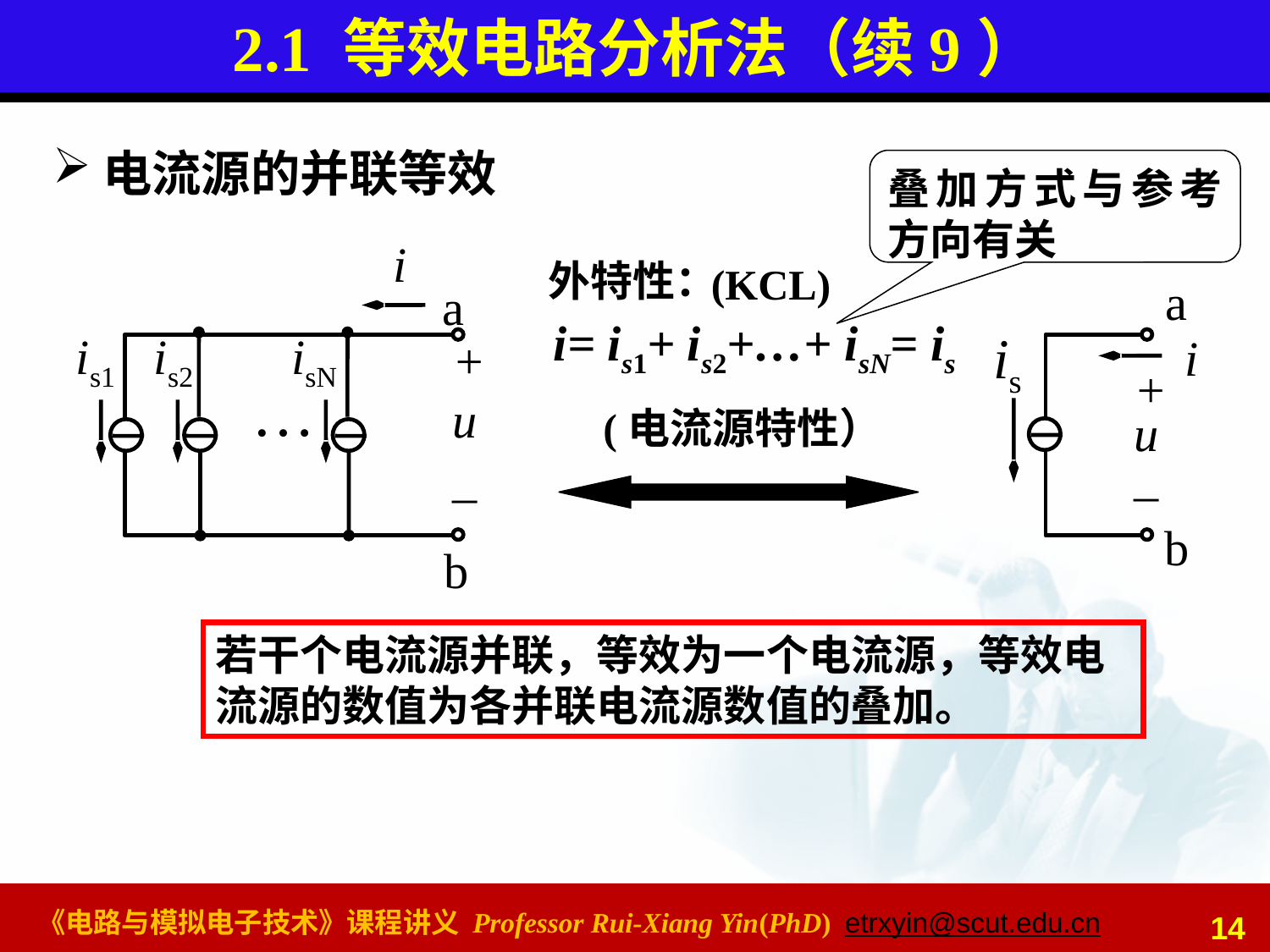

# 2.1 等效电路分析法（续9）
电流源的并联等效
叠加方式与参考方向有关
i
a

is1
is2
isN
+
u
_

…

b
外特性：
(KCL)
a
is
i

+
u
_

b

i= is1+ is2+…+ isN= is
(电流源特性）

若干个电流源并联，等效为一个电流源，等效电流源的数值为各并联电流源数值的叠加。
14